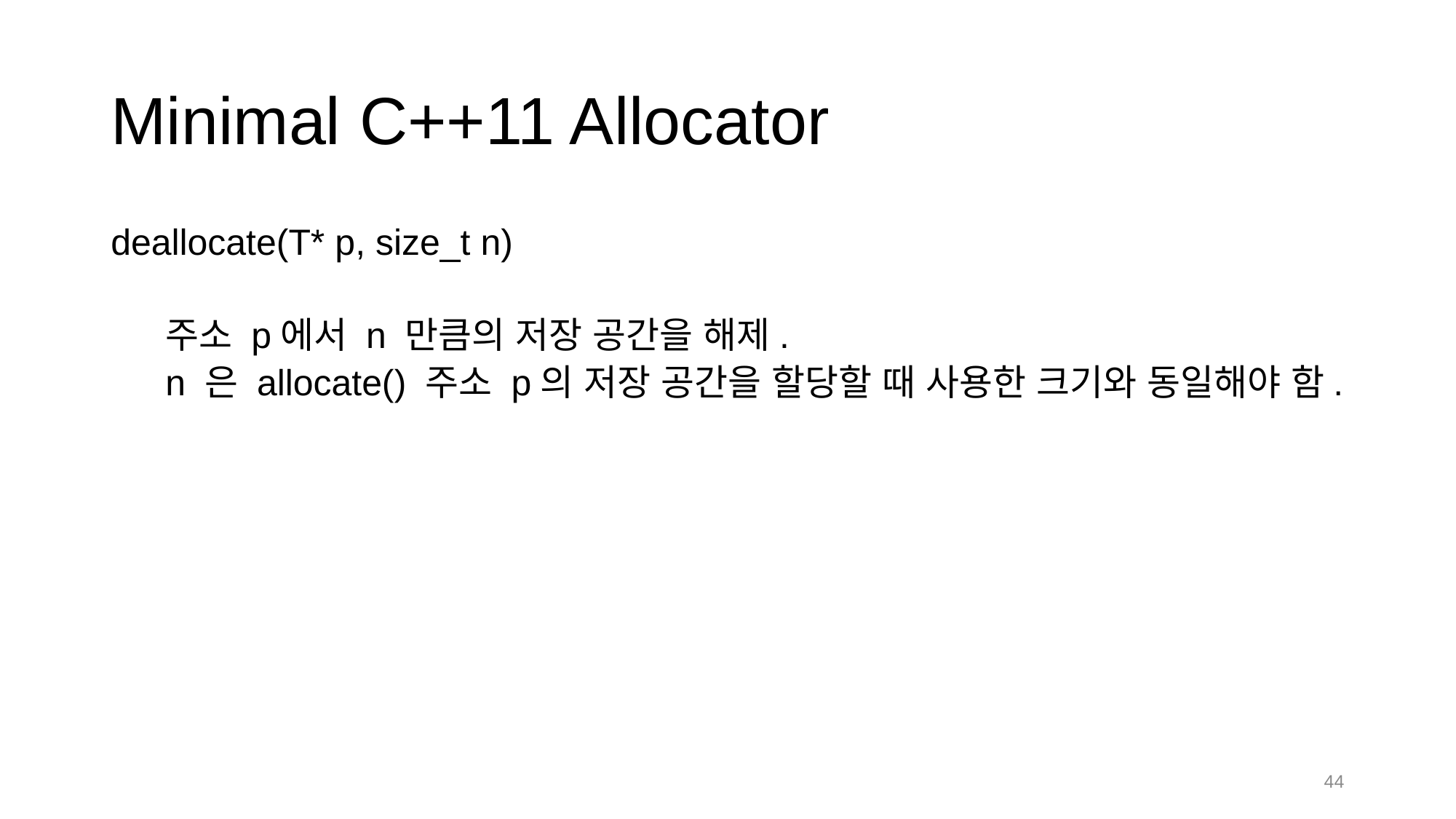

# Minimal C++11 Allocator
deallocate(T* p, size_t n)

주소 p에서 n 만큼의 저장 공간을 해제.
n 은 allocate() 주소 p의 저장 공간을 할당할 때 사용한 크기와 동일해야 함.
44